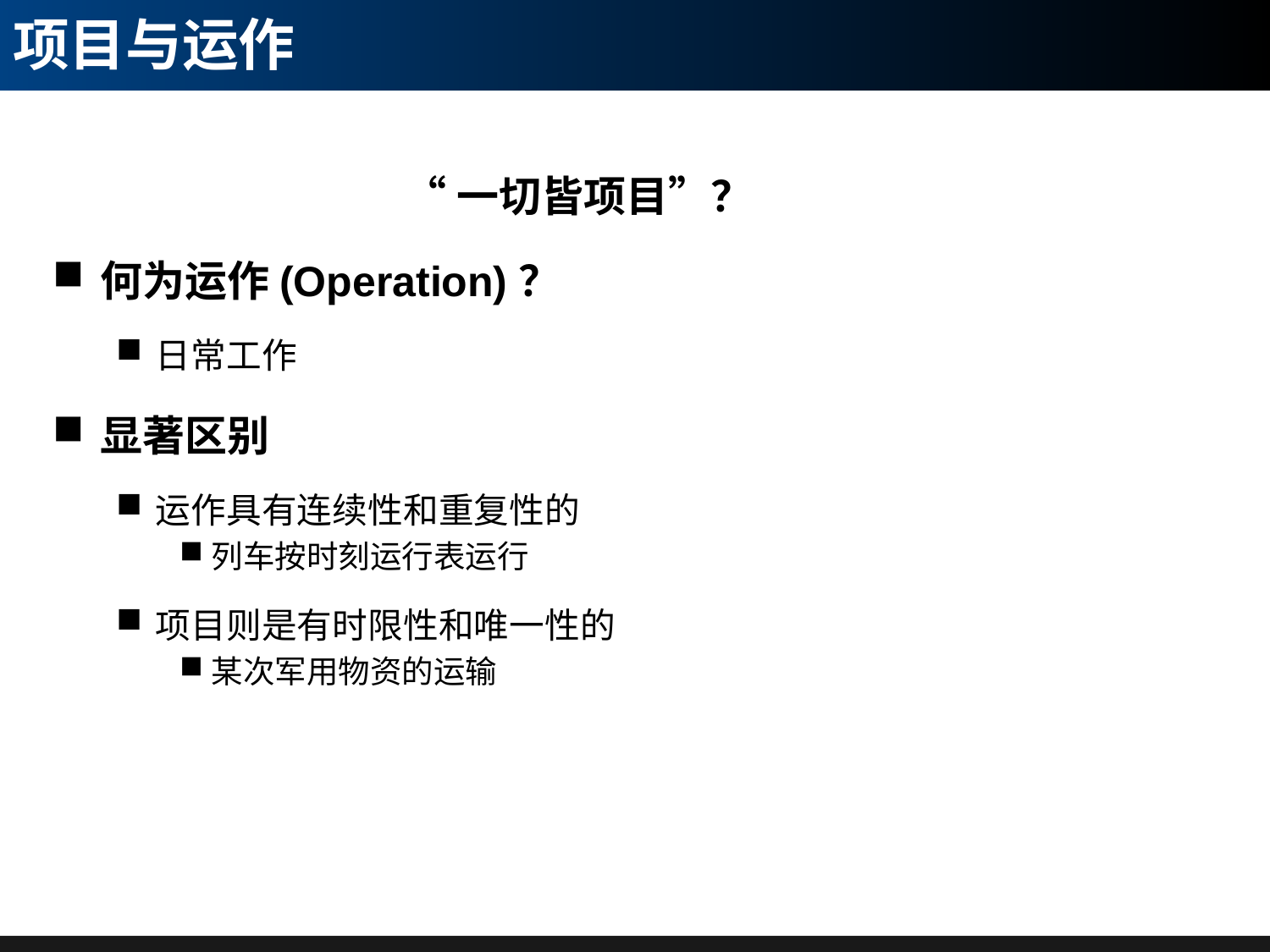

# 项目与运作
“一切皆项目”？
何为运作(Operation)？
日常工作
显著区别
运作具有连续性和重复性的
列车按时刻运行表运行
项目则是有时限性和唯一性的
某次军用物资的运输